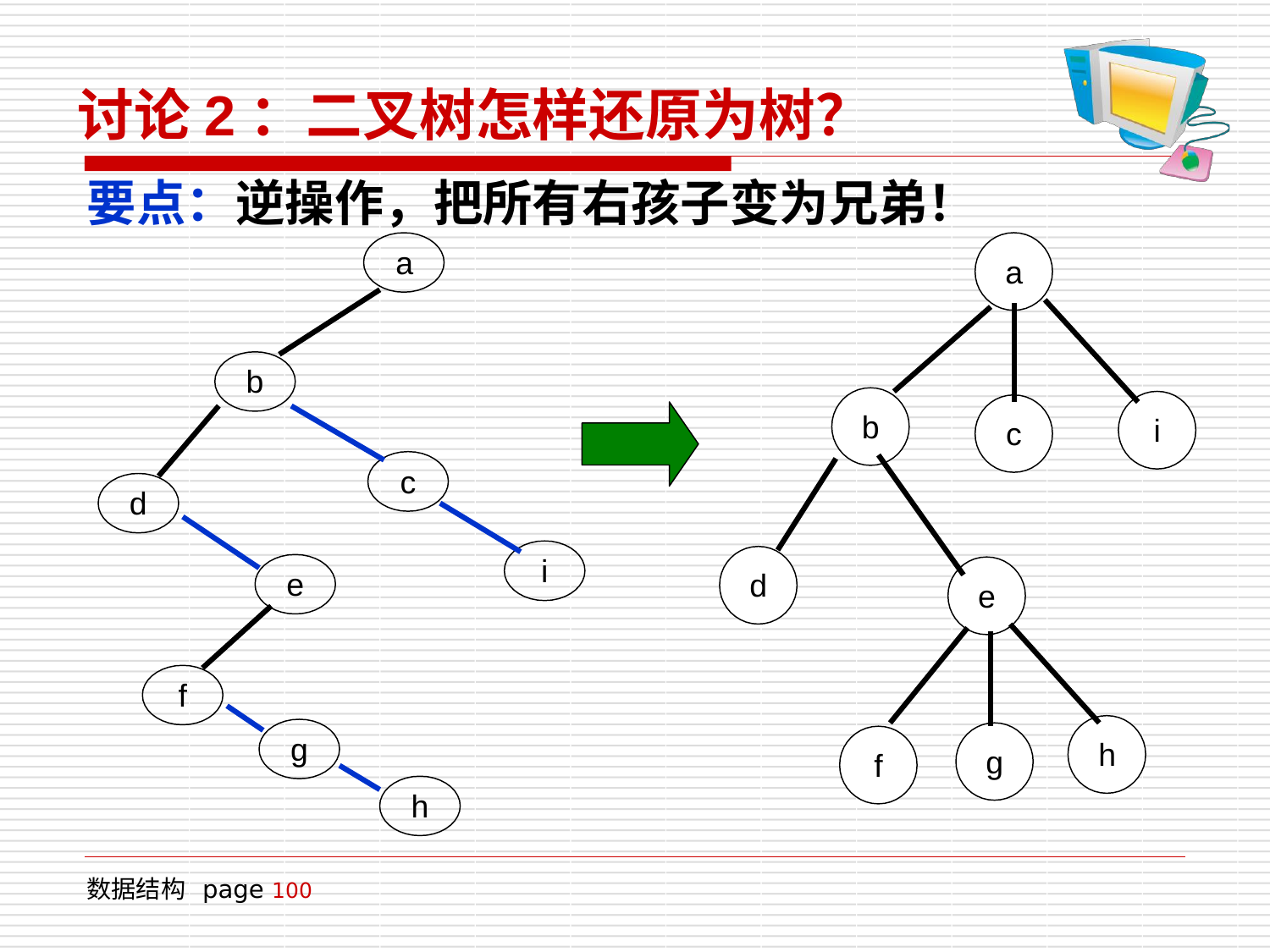

# 讨论2：二叉树怎样还原为树？
要点：逆操作，把所有右孩子变为兄弟！
a

a

b

b

i
c

c

d

i

e
d
e

f

g
h
g
f

h

数据结构 page 100